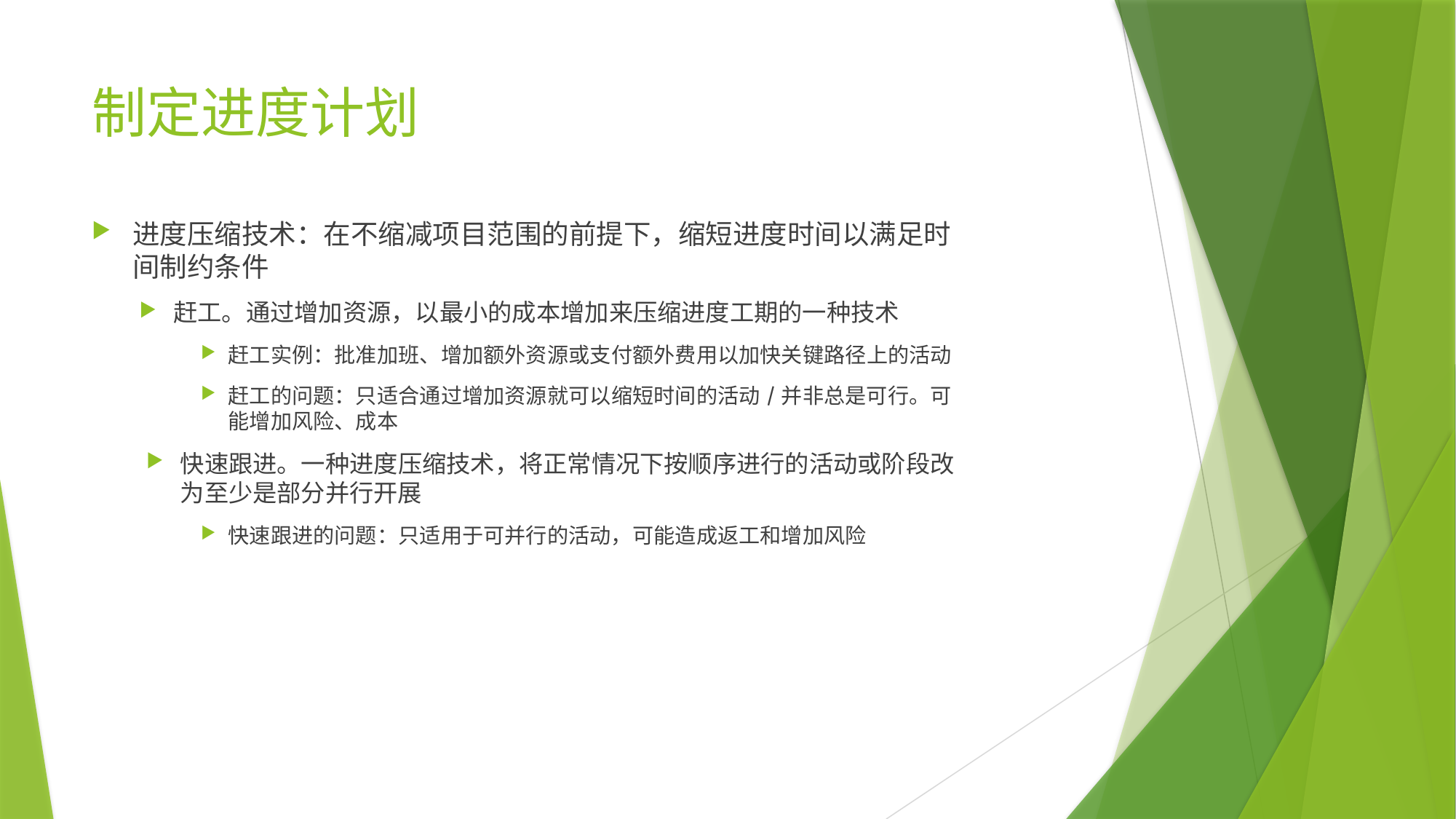

# 制定进度计划
进度压缩技术：在不缩减项目范围的前提下，缩短进度时间以满足时间制约条件
赶工。通过增加资源，以最小的成本增加来压缩进度工期的一种技术
赶工实例：批准加班、增加额外资源或支付额外费用以加快关键路径上的活动
赶工的问题：只适合通过增加资源就可以缩短时间的活动/并非总是可行。可能增加风险、成本
快速跟进。一种进度压缩技术，将正常情况下按顺序进行的活动或阶段改为至少是部分并行开展
快速跟进的问题：只适用于可并行的活动，可能造成返工和增加风险